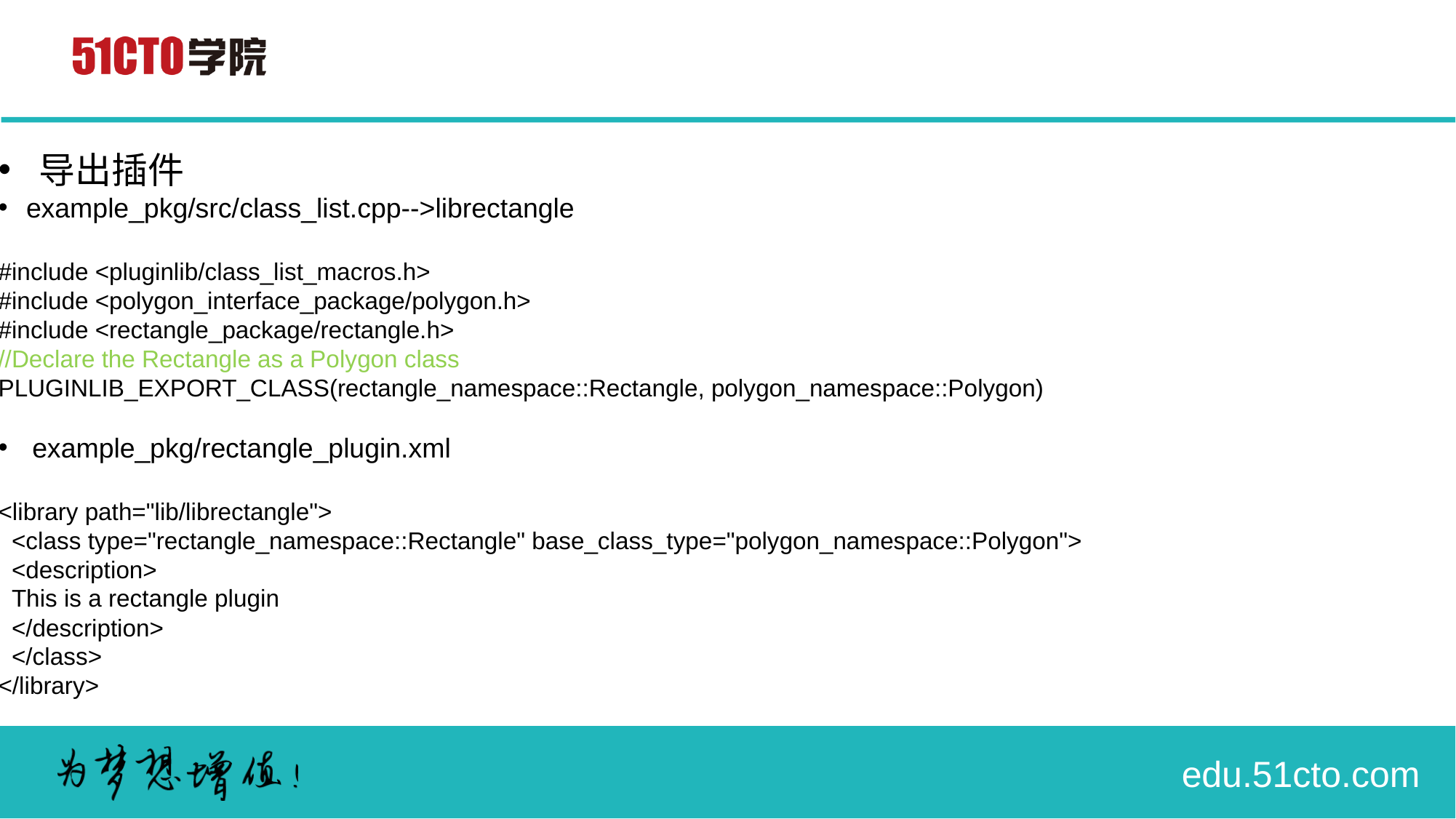

# 导出插件
 example_pkg/src/class_list.cpp-->librectangle

#include <pluginlib/class_list_macros.h>
#include <polygon_interface_package/polygon.h>
#include <rectangle_package/rectangle.h>
//Declare the Rectangle as a Polygon class
PLUGINLIB_EXPORT_CLASS(rectangle_namespace::Rectangle, polygon_namespace::Polygon)

example_pkg/rectangle_plugin.xml

<library path="lib/librectangle">
  <class type="rectangle_namespace::Rectangle" base_class_type="polygon_namespace::Polygon">
  <description>
  This is a rectangle plugin
  </description>
  </class>
</library>